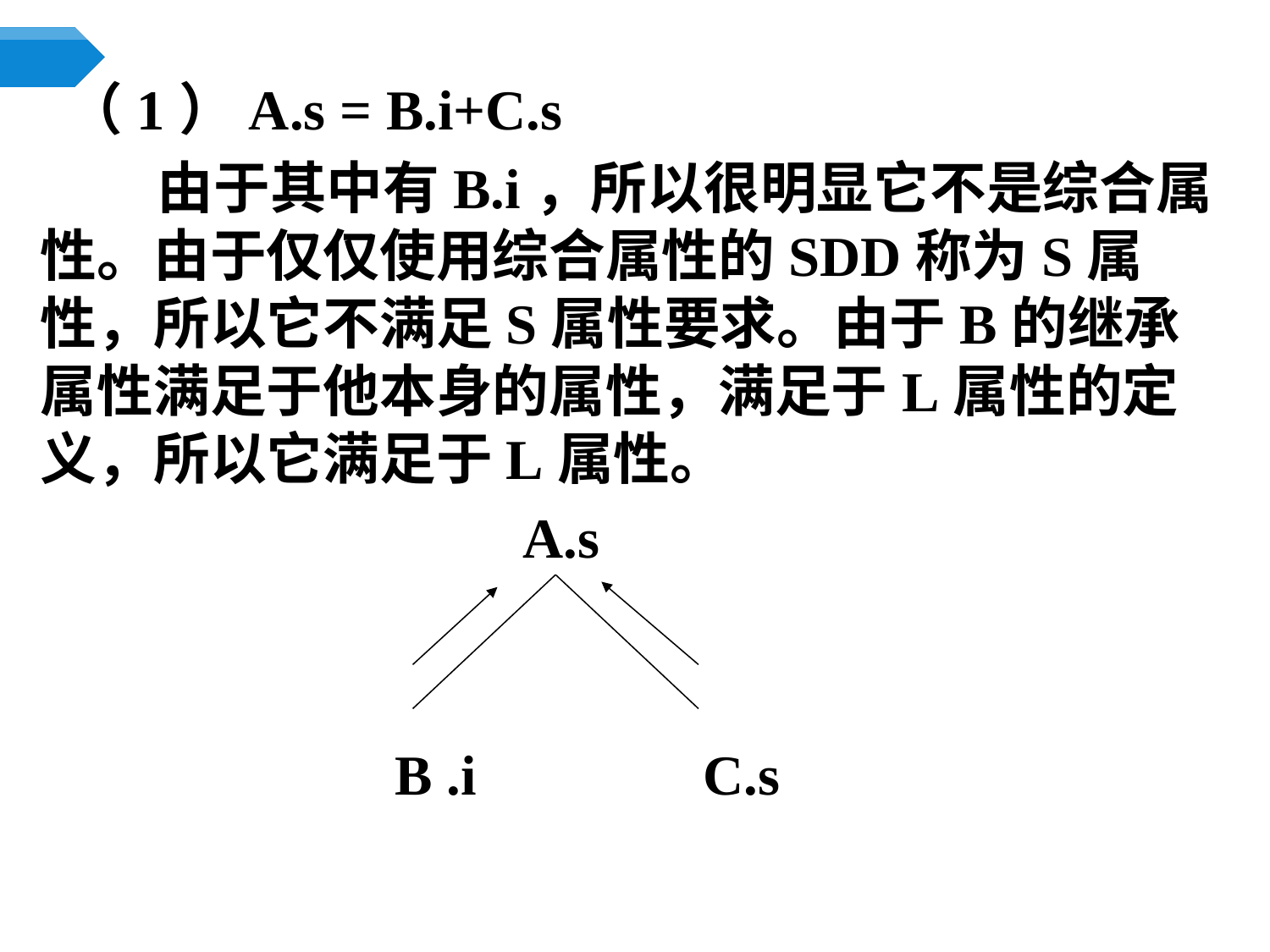

（1）A.s = B.i+C.s
        由于其中有B.i，所以很明显它不是综合属性。由于仅仅使用综合属性的SDD称为S属性，所以它不满足S属性要求。由于B的继承属性满足于他本身的属性，满足于L属性的定义，所以它满足于L属性。
                                  A.s

                         B .i                C.s